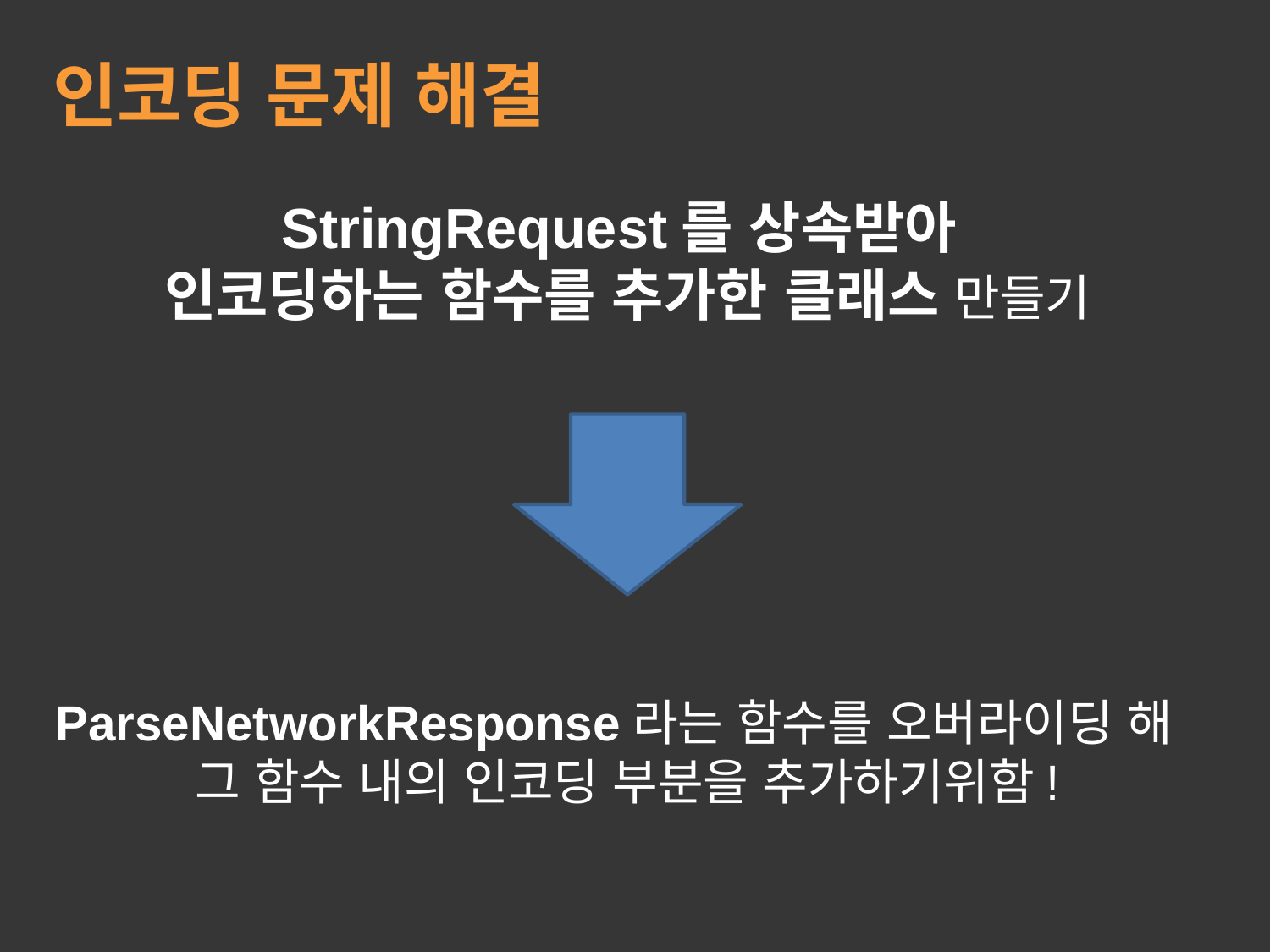

인코딩 문제 해결
StringRequest를 상속받아
인코딩하는 함수를 추가한 클래스 만들기

ParseNetworkResponse라는 함수를 오버라이딩 해
그 함수 내의 인코딩 부분을 추가하기위함!